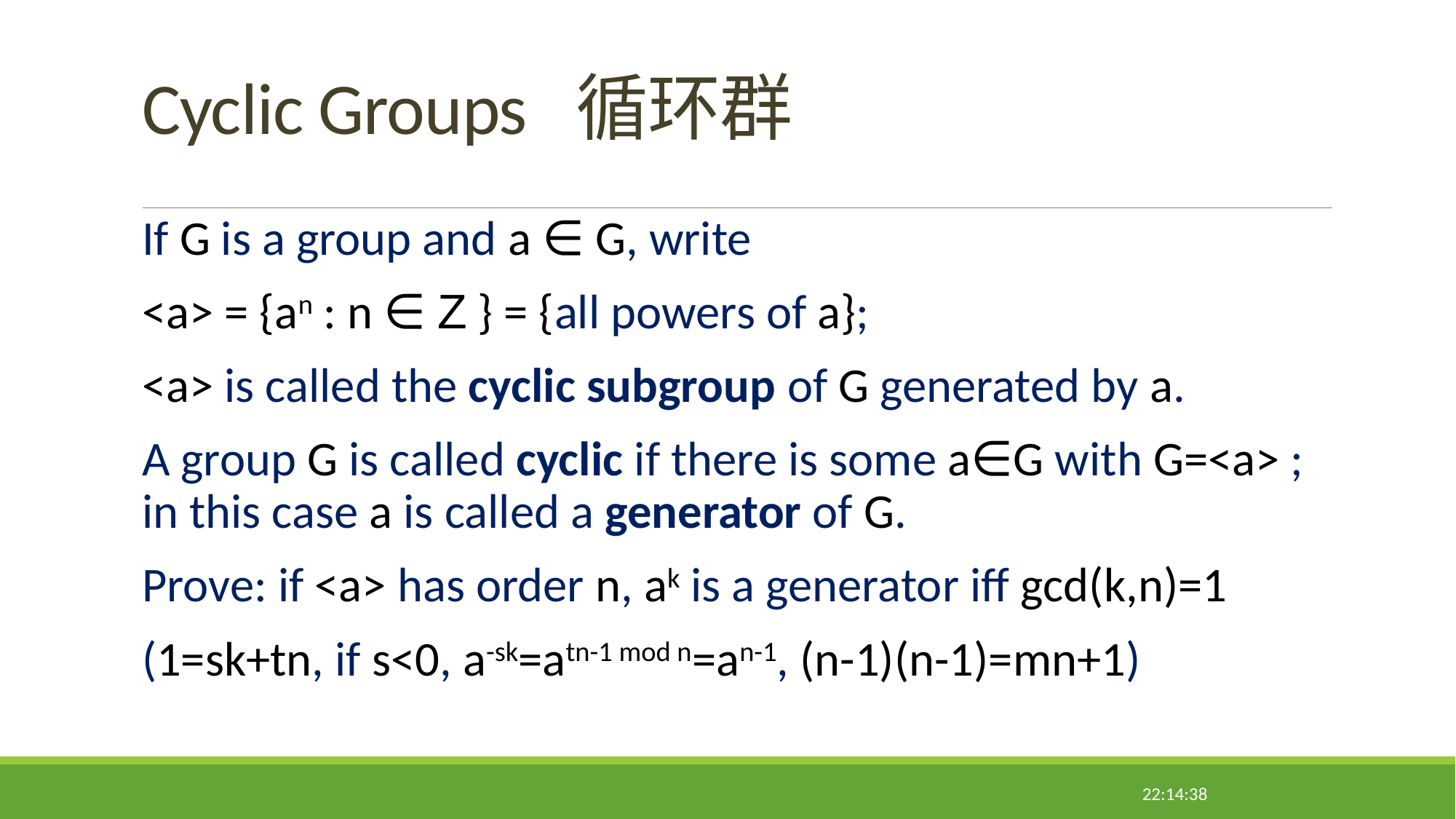

# Cyclic Groups  循环群
If G is a group and a ∈ G, write
<a> = {an : n ∈ Z } = {all powers of a};
<a> is called the cyclic subgroup of G generated by a.
A group G is called cyclic if there is some a∈G with G=<a> ; in this case a is called a generator of G.
Prove: if <a> has order n, ak is a generator iff gcd(k,n)=1
(1=sk+tn, if s<0, a-sk=atn-1 mod n=an-1, (n-1)(n-1)=mn+1)
22:14:38